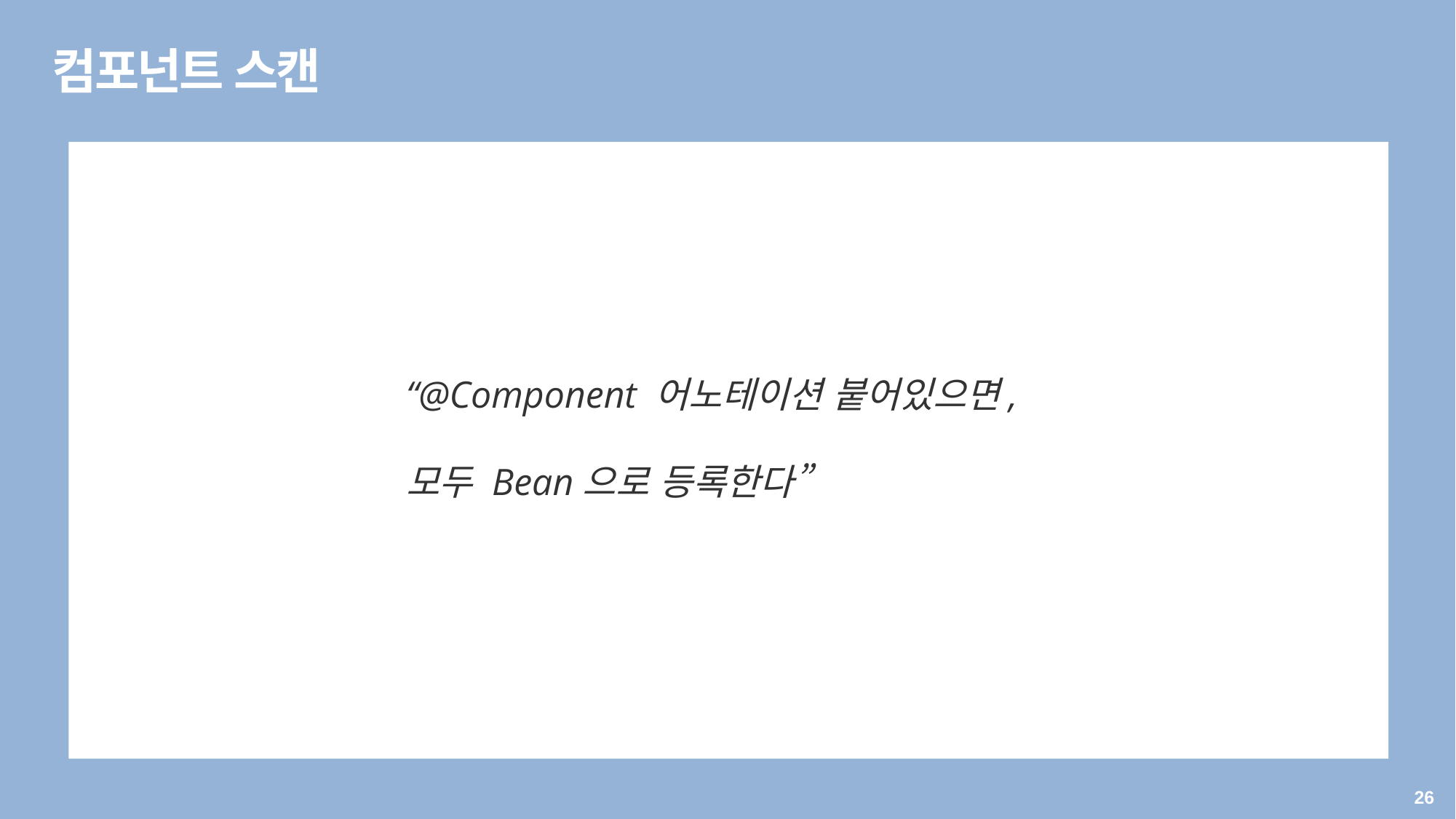

컴포넌트 스캔

“@Component 어노테이션 붙어있으면,
모두 Bean으로 등록한다”
26